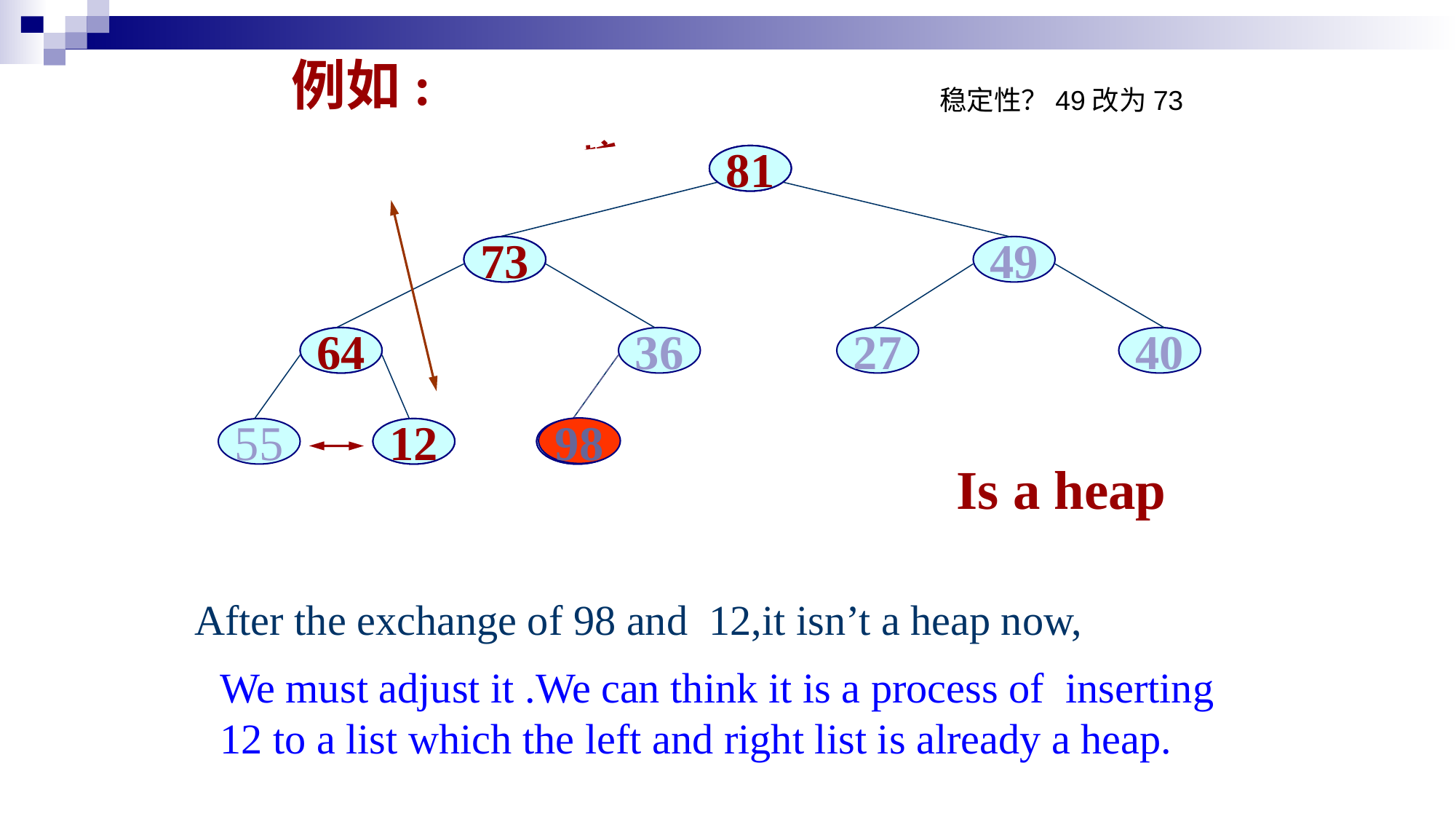

例如:
稳定性？49改为73

比较
12

98
12
81

比较

81
73
49

73
64
36
27
40

98
55
64
12
98
12

Is a heap
After the exchange of 98 and  12,it isn’t a heap now,
We must adjust it .We can think it is a process of  inserting 12 to a list which the left and right list is already a heap.